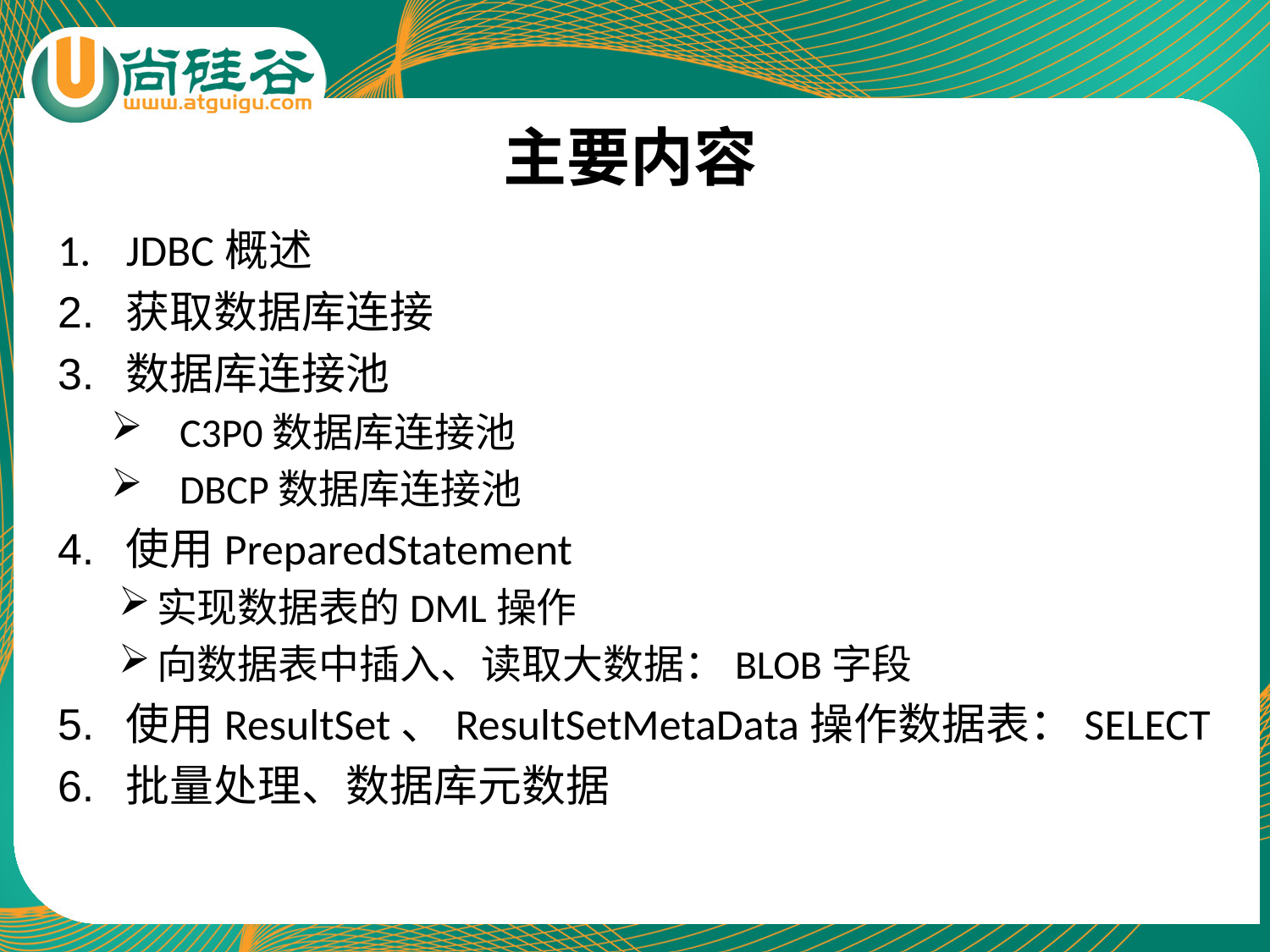

# 主要内容
JDBC概述
获取数据库连接
数据库连接池
C3P0数据库连接池
DBCP数据库连接池
使用PreparedStatement
实现数据表的DML操作
向数据表中插入、读取大数据：BLOB字段
使用ResultSet、ResultSetMetaData操作数据表：SELECT
批量处理、数据库元数据